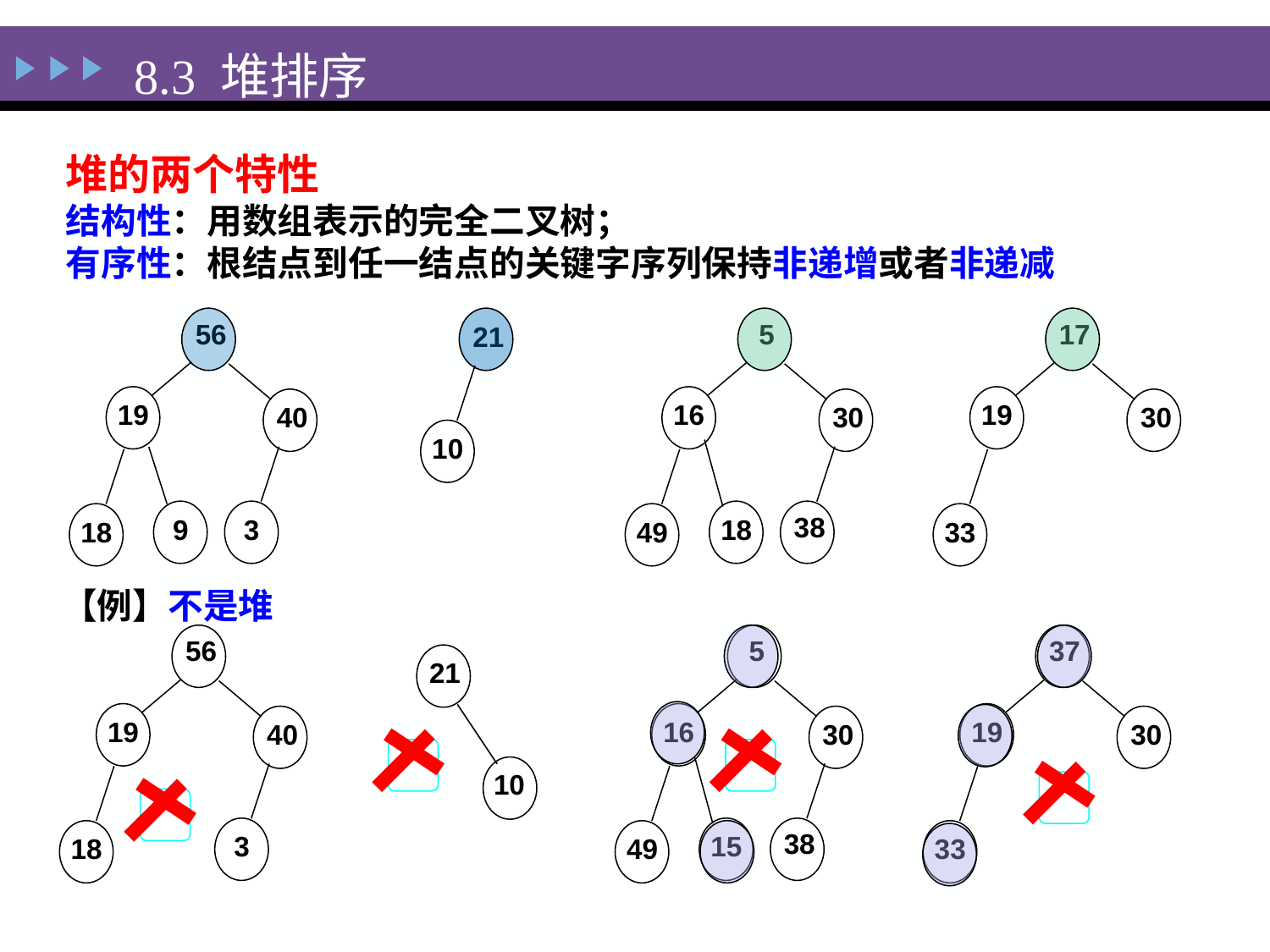

8.3 堆排序
堆的两个特性
结构性：用数组表示的完全二叉树；
有序性：根结点到任一结点的关键字序列保持非递增或者非递减

56
5
17
21

19
16
19
40
30
30

10

38
9
3
18
18
49
33
【例】不是堆

56

19
40

3
18

5

16
30

38
49

15

37

19
30

33

21

10